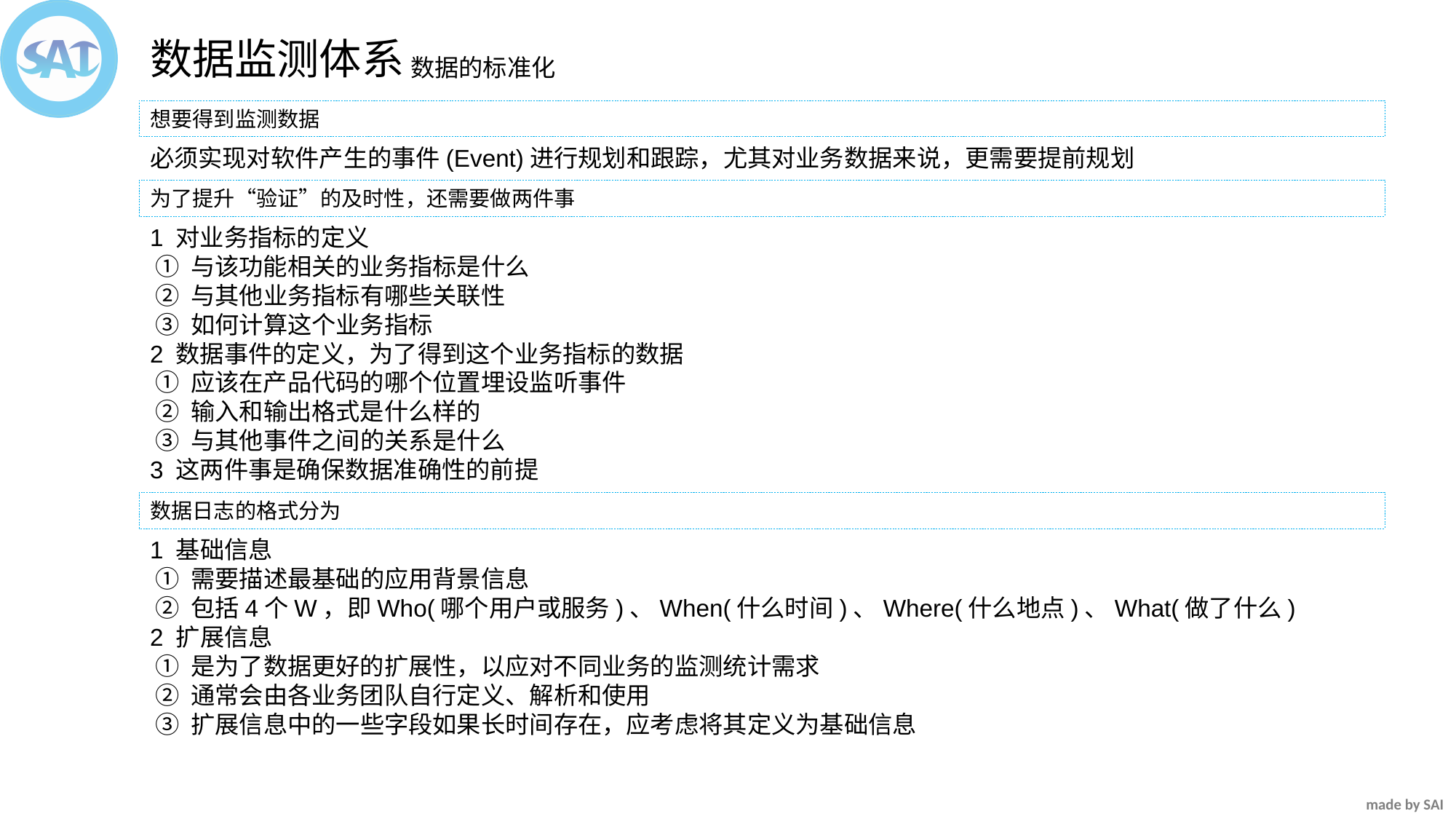

数据监测体系
数据的标准化
想要得到监测数据
必须实现对软件产生的事件(Event)进行规划和跟踪，尤其对业务数据来说，更需要提前规划
为了提升“验证”的及时性，还需要做两件事
1 对业务指标的定义
 ① 与该功能相关的业务指标是什么
 ② 与其他业务指标有哪些关联性
 ③ 如何计算这个业务指标
2 数据事件的定义，为了得到这个业务指标的数据
 ① 应该在产品代码的哪个位置埋设监听事件
 ② 输入和输出格式是什么样的
 ③ 与其他事件之间的关系是什么
3 这两件事是确保数据准确性的前提
数据日志的格式分为
1 基础信息
 ① 需要描述最基础的应用背景信息
 ② 包括4个W，即Who(哪个用户或服务)、When(什么时间)、Where(什么地点)、What(做了什么)
2 扩展信息
 ① 是为了数据更好的扩展性，以应对不同业务的监测统计需求
 ② 通常会由各业务团队自行定义、解析和使用
 ③ 扩展信息中的一些字段如果长时间存在，应考虑将其定义为基础信息